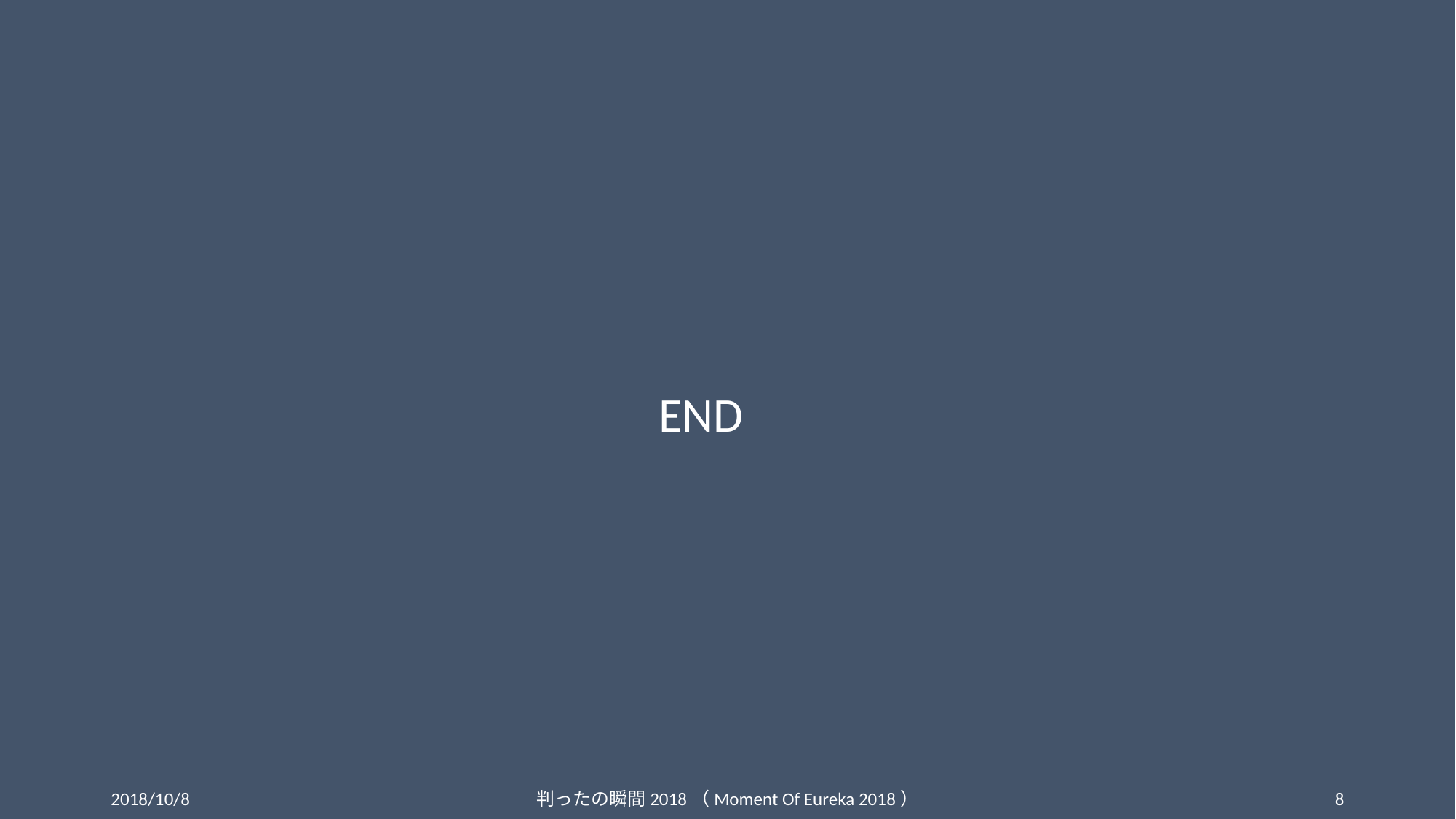

END
2018/10/8
判ったの瞬間2018（Moment Of Eureka 2018）
8